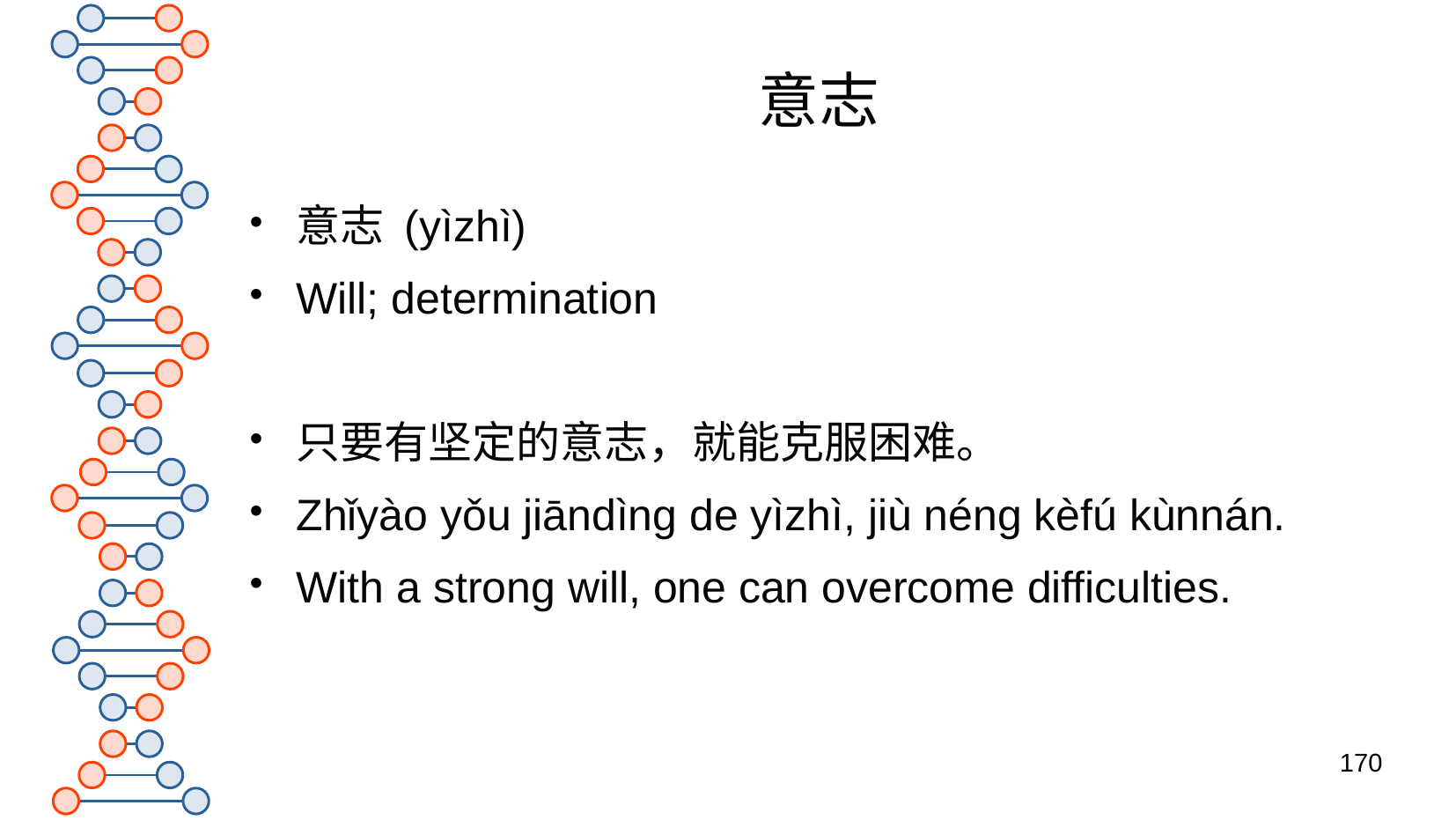

# 意志
意志 (yìzhì)
Will; determination

只要有坚定的意志，就能克服困难。
Zhǐyào yǒu jiāndìng de yìzhì, jiù néng kèfú kùnnán.
With a strong will, one can overcome difficulties.

170